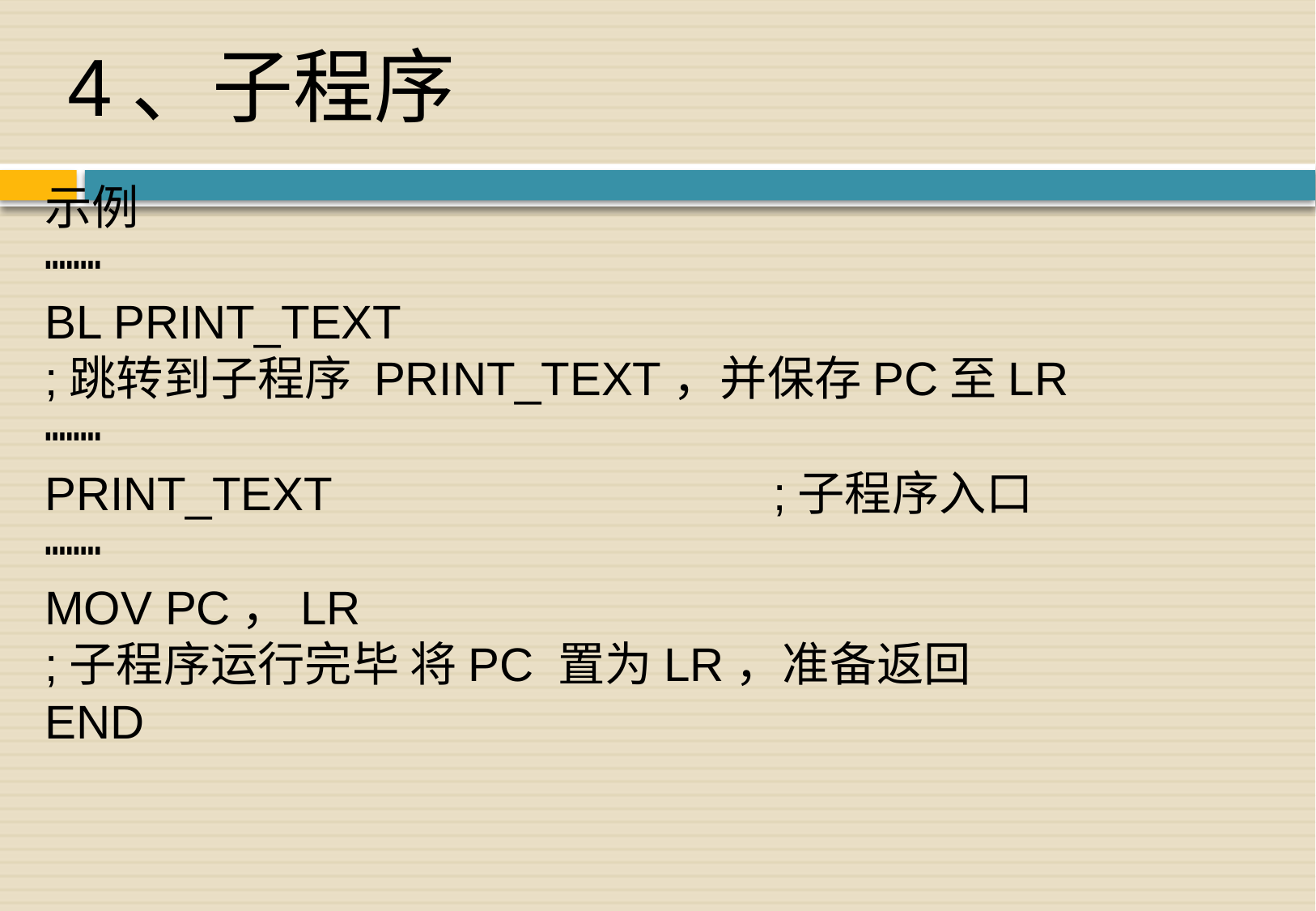

4、子程序
示例
┉┉
BL PRINT_TEXT
;跳转到子程序 PRINT_TEXT，并保存PC至LR
┉┉
PRINT_TEXT 				;子程序入口
┉┉
MOV PC，LR
;子程序运行完毕 将PC 置为LR，准备返回
END